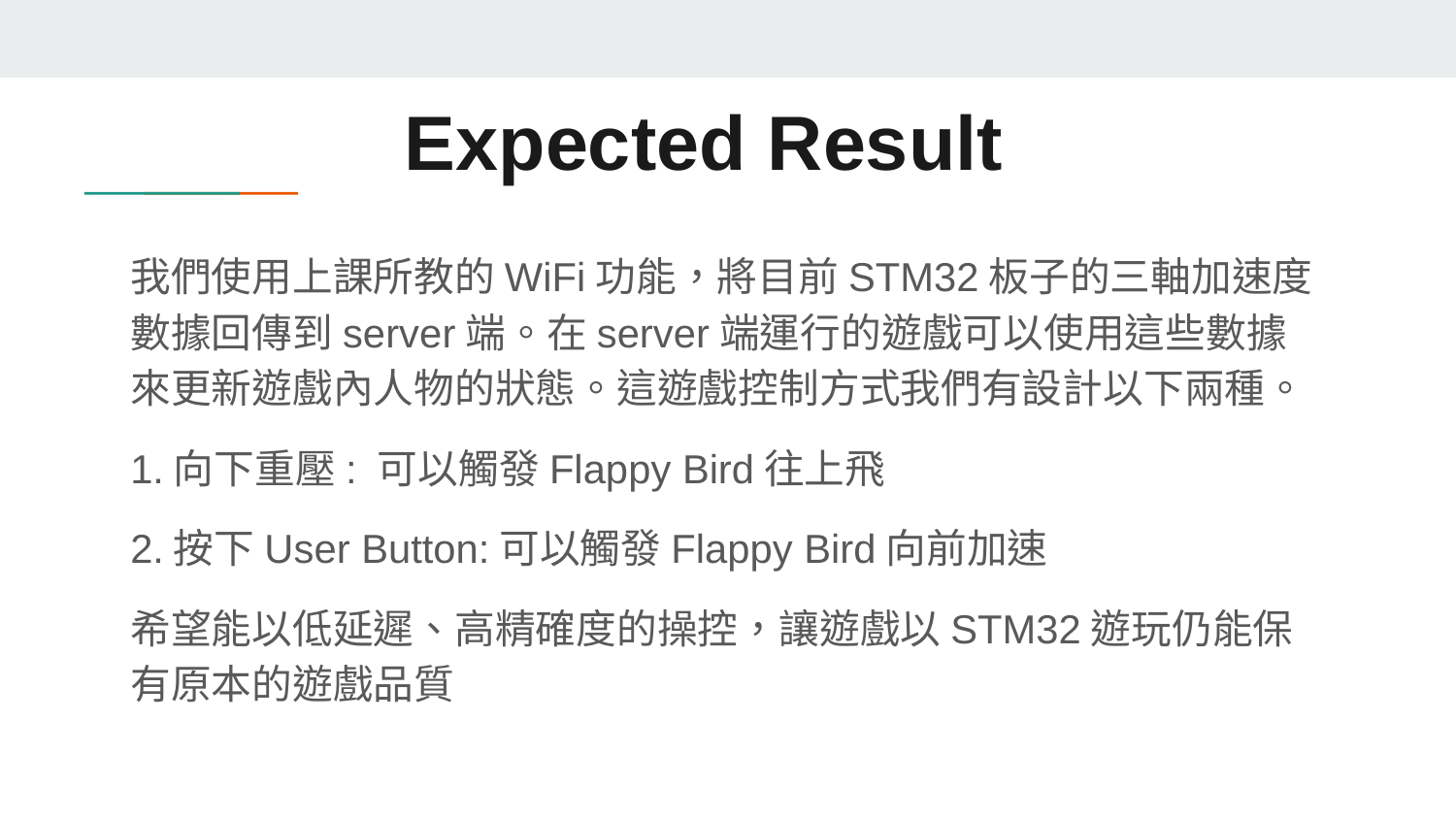

# Expected Result
我們使用上課所教的WiFi功能，將目前STM32板子的三軸加速度數據回傳到server端。在server端運行的遊戲可以使用這些數據來更新遊戲內人物的狀態。這遊戲控制方式我們有設計以下兩種。
1.向下重壓: 可以觸發Flappy Bird往上飛
2.按下User Button:可以觸發Flappy Bird向前加速
希望能以低延遲、高精確度的操控，讓遊戲以STM32遊玩仍能保有原本的遊戲品質